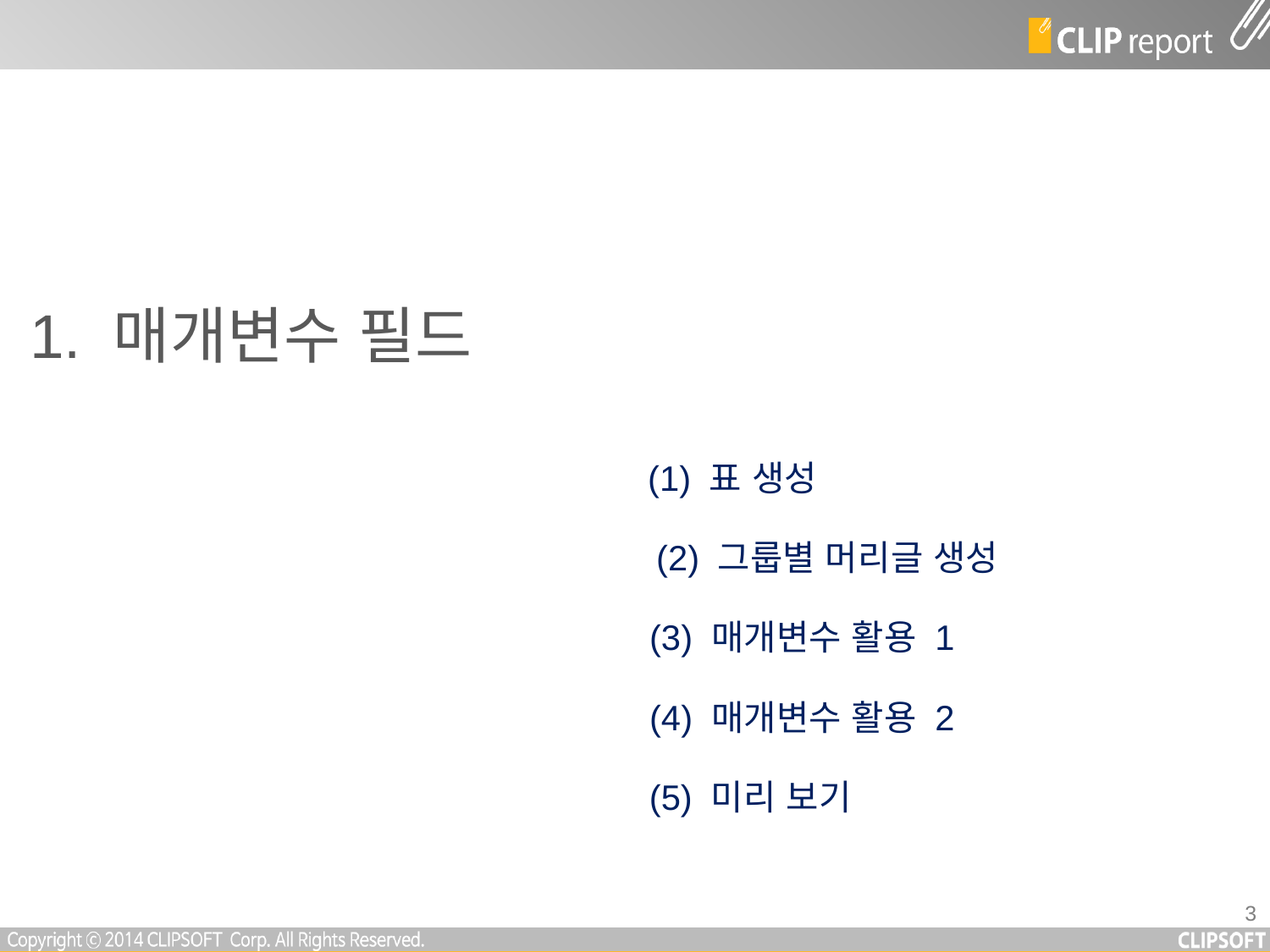

1. 매개변수 필드
(1) 표 생성
(2) 그룹별 머리글 생성
(3) 매개변수 활용 1
(4) 매개변수 활용 2
(5) 미리 보기